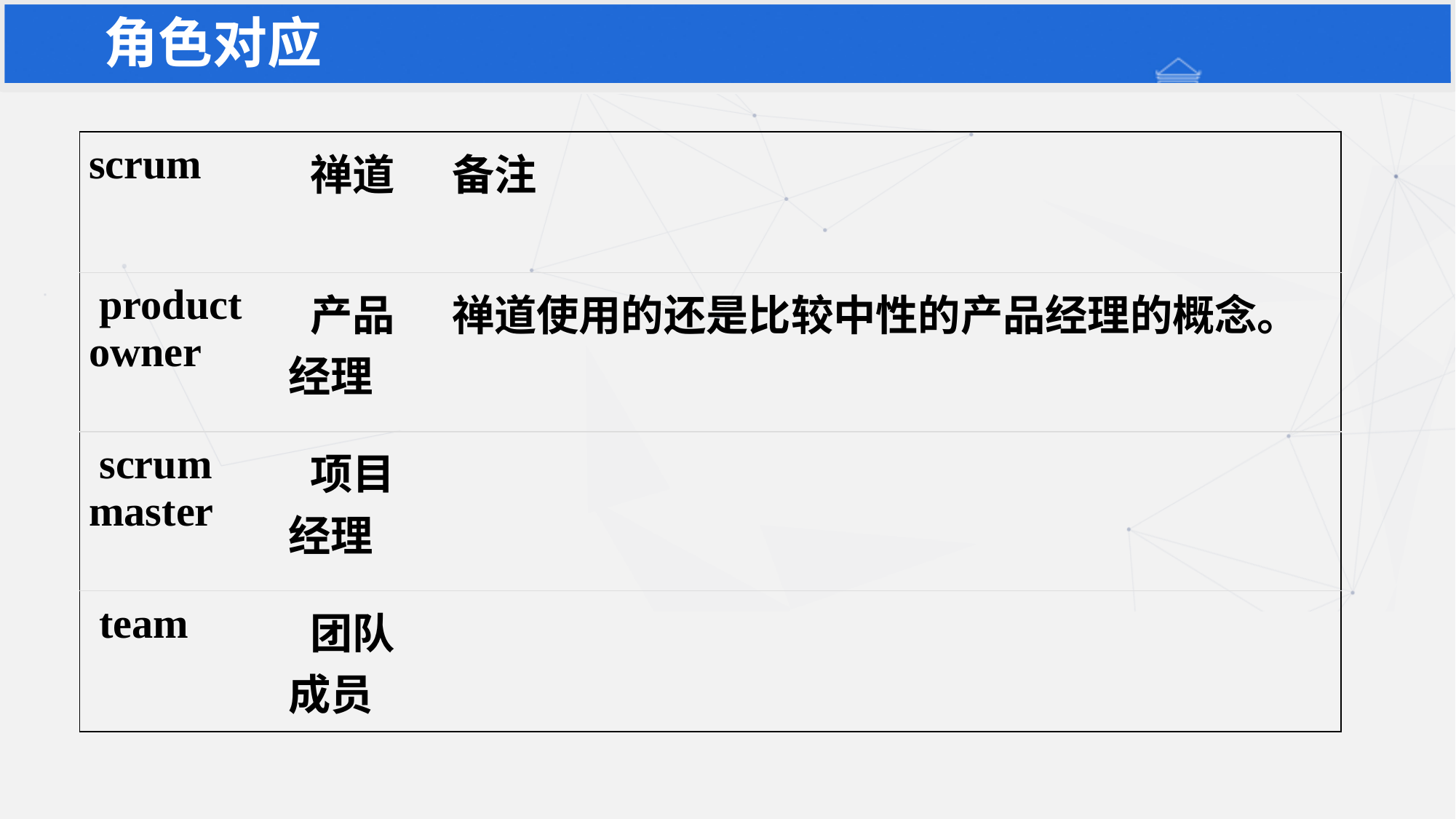

角色对应
| scrum | 禅道 | 备注 |
| --- | --- | --- |
| product owner | 产品经理 | 禅道使用的还是比较中性的产品经理的概念。 |
| scrum master | 项目经理 |  |
| team | 团队成员 |  |